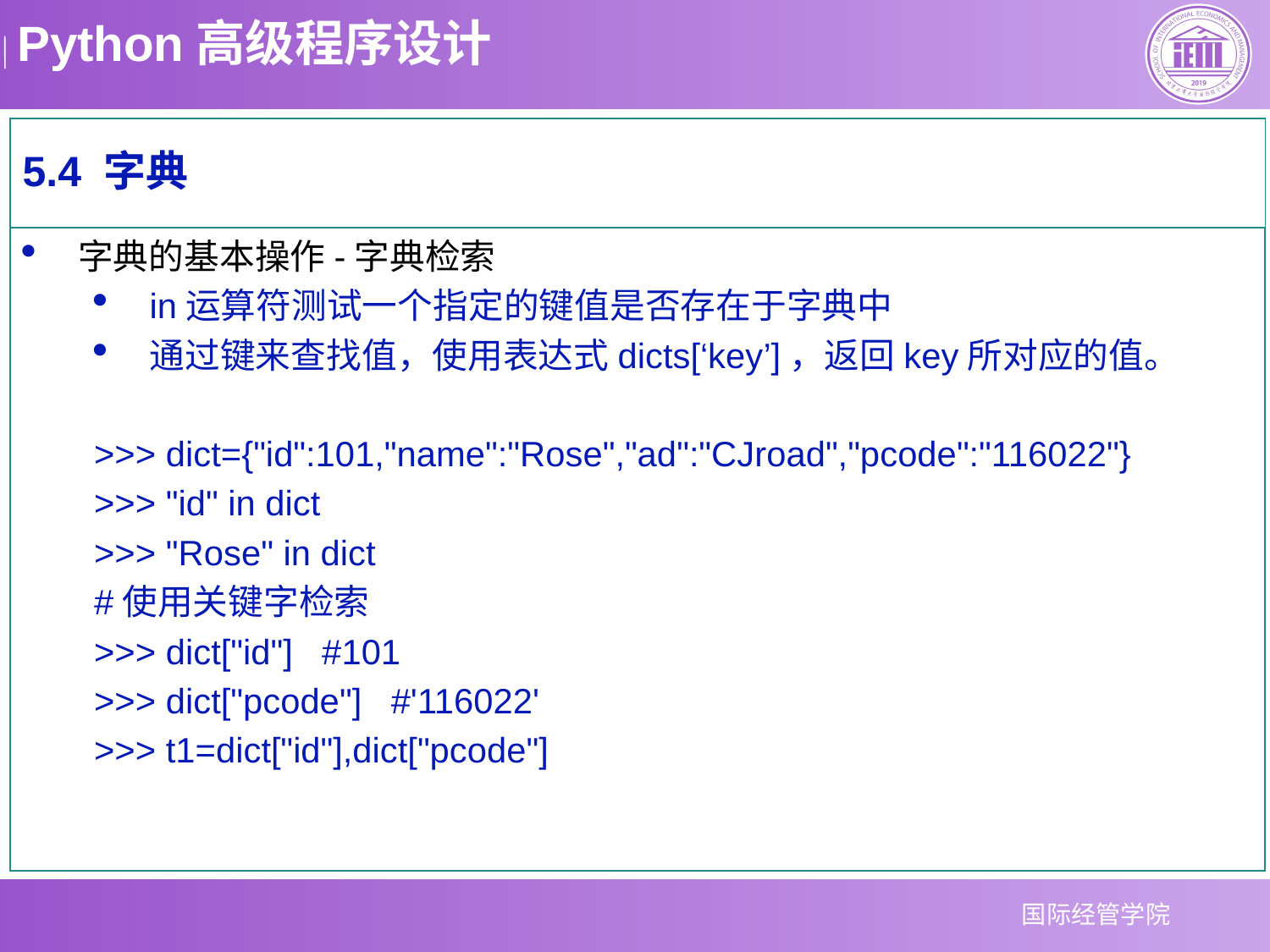

5.4 字典
字典的基本操作-字典检索
in运算符测试一个指定的键值是否存在于字典中
通过键来查找值，使用表达式dicts[‘key’]，返回key所对应的值。

>>> dict={"id":101,"name":"Rose","ad":"CJroad","pcode":"116022"}
>>> "id" in dict
>>> "Rose" in dict
#使用关键字检索
>>> dict["id"]   #101
>>> dict["pcode"]   #'116022'
>>> t1=dict["id"],dict["pcode"]